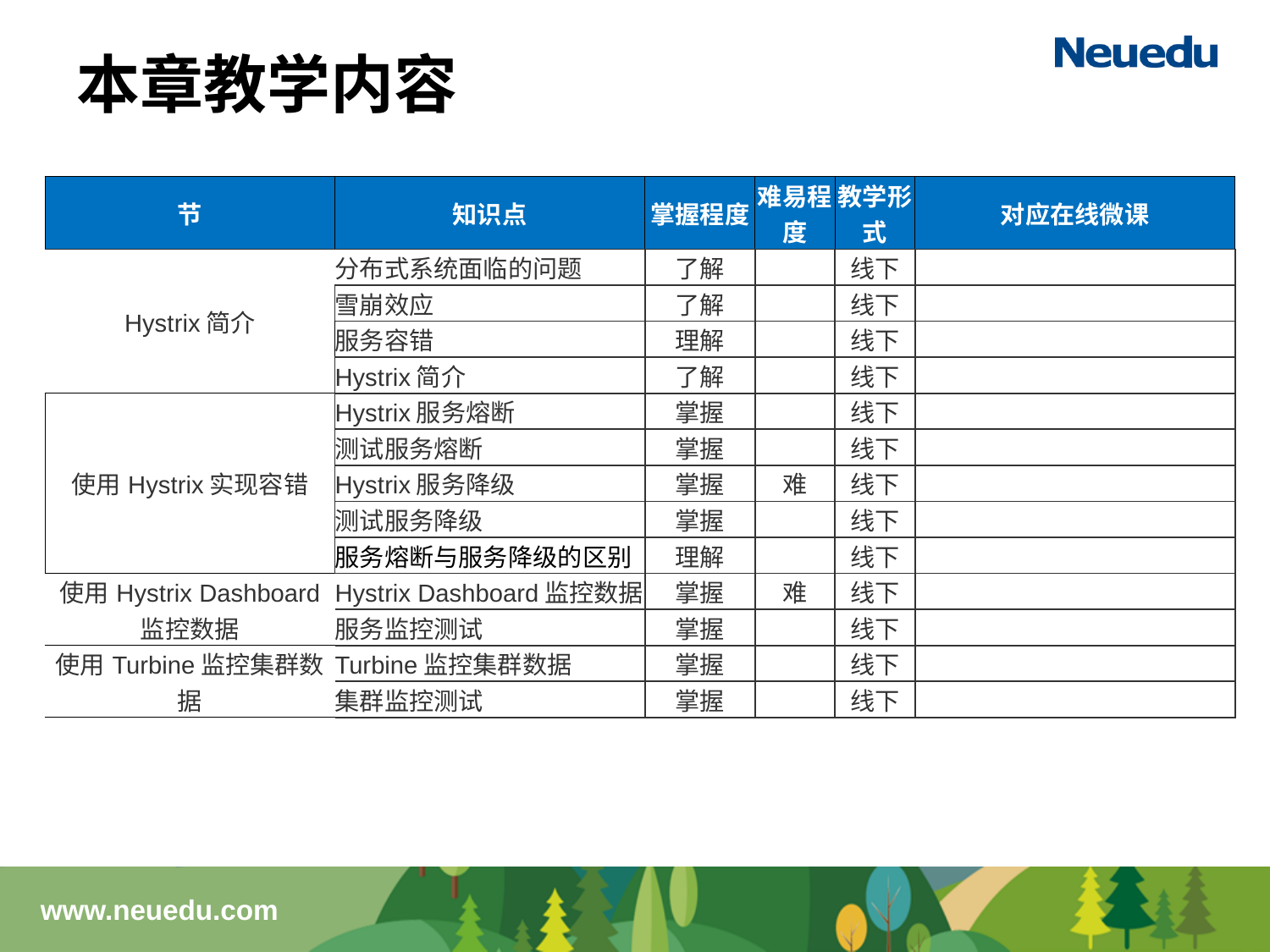

# 本章教学内容

| 节 | 知识点 | 掌握程度 | 难易程度 | 教学形式 | 对应在线微课 |
| --- | --- | --- | --- | --- | --- |
| Hystrix简介 | 分布式系统面临的问题 | 了解 |  | 线下 |  |
|  | 雪崩效应 | 了解 |  | 线下 |  |
|  | 服务容错 | 理解 |  | 线下 |  |
|  | Hystrix简介 | 了解 |  | 线下 |  |
| 使用Hystrix实现容错 | Hystrix服务熔断 | 掌握 |  | 线下 |  |
|  | 测试服务熔断 | 掌握 |  | 线下 |  |
|  | Hystrix服务降级 | 掌握 | 难 | 线下 |  |
|  | 测试服务降级 | 掌握 |  | 线下 |  |
|  | 服务熔断与服务降级的区别 | 理解 |  | 线下 |  |
| 使用Hystrix Dashboard 监控数据 | Hystrix Dashboard监控数据 | 掌握 | 难 | 线下 |  |
|  | 服务监控测试 | 掌握 |  | 线下 |  |
| 使用Turbine监控集群数据 | Turbine监控集群数据 | 掌握 |  | 线下 |  |
|  | 集群监控测试 | 掌握 |  | 线下 |  |